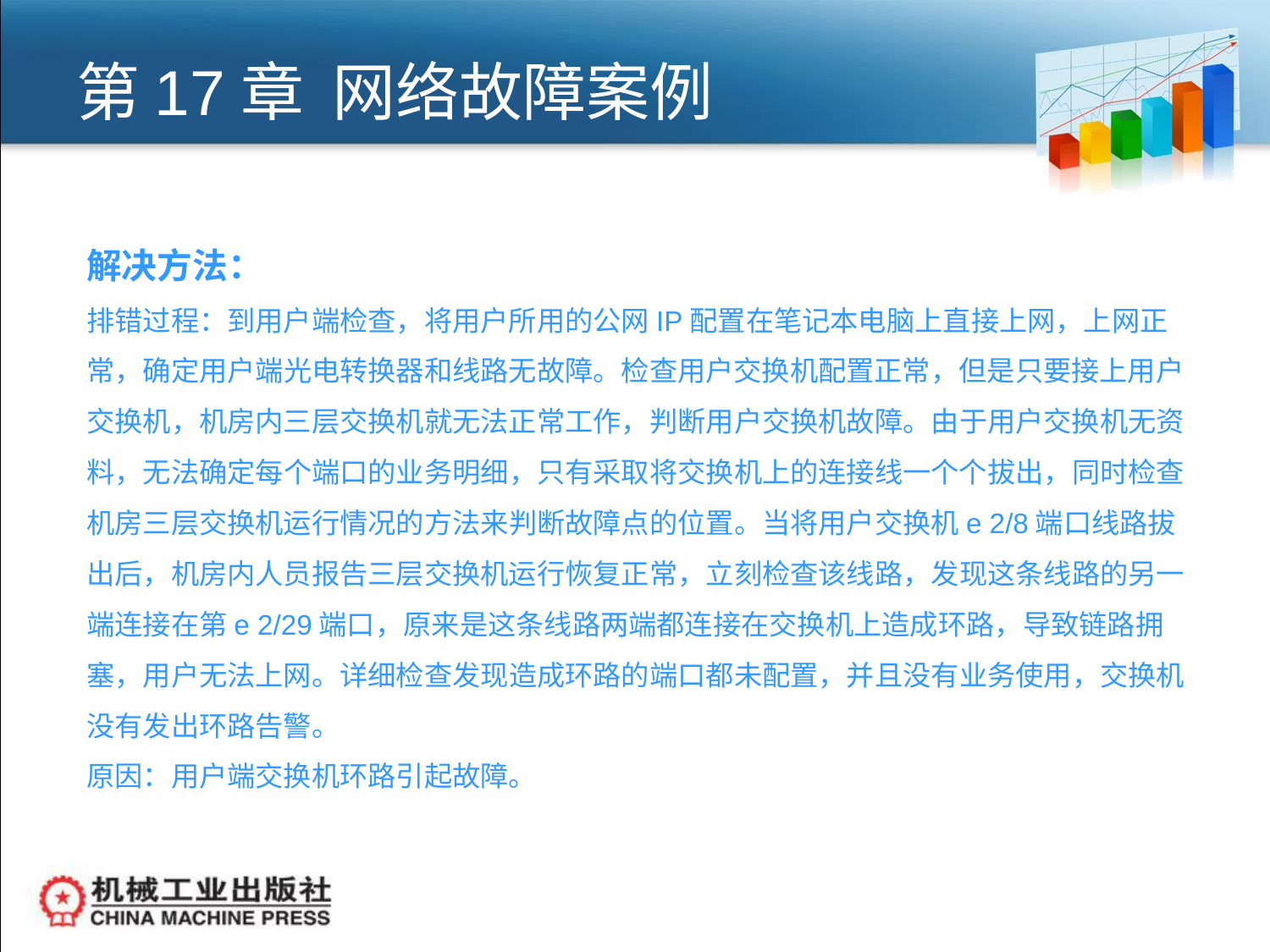

# 第17章  网络故障案例
解决方法：
排错过程：到用户端检查，将用户所用的公网IP配置在笔记本电脑上直接上网，上网正常，确定用户端光电转换器和线路无故障。检查用户交换机配置正常，但是只要接上用户交换机，机房内三层交换机就无法正常工作，判断用户交换机故障。由于用户交换机无资料，无法确定每个端口的业务明细，只有采取将交换机上的连接线一个个拔出，同时检查机房三层交换机运行情况的方法来判断故障点的位置。当将用户交换机e 2/8端口线路拔出后，机房内人员报告三层交换机运行恢复正常，立刻检查该线路，发现这条线路的另一端连接在第e 2/29端口，原来是这条线路两端都连接在交换机上造成环路，导致链路拥塞，用户无法上网。详细检查发现造成环路的端口都未配置，并且没有业务使用，交换机没有发出环路告警。
原因：用户端交换机环路引起故障。